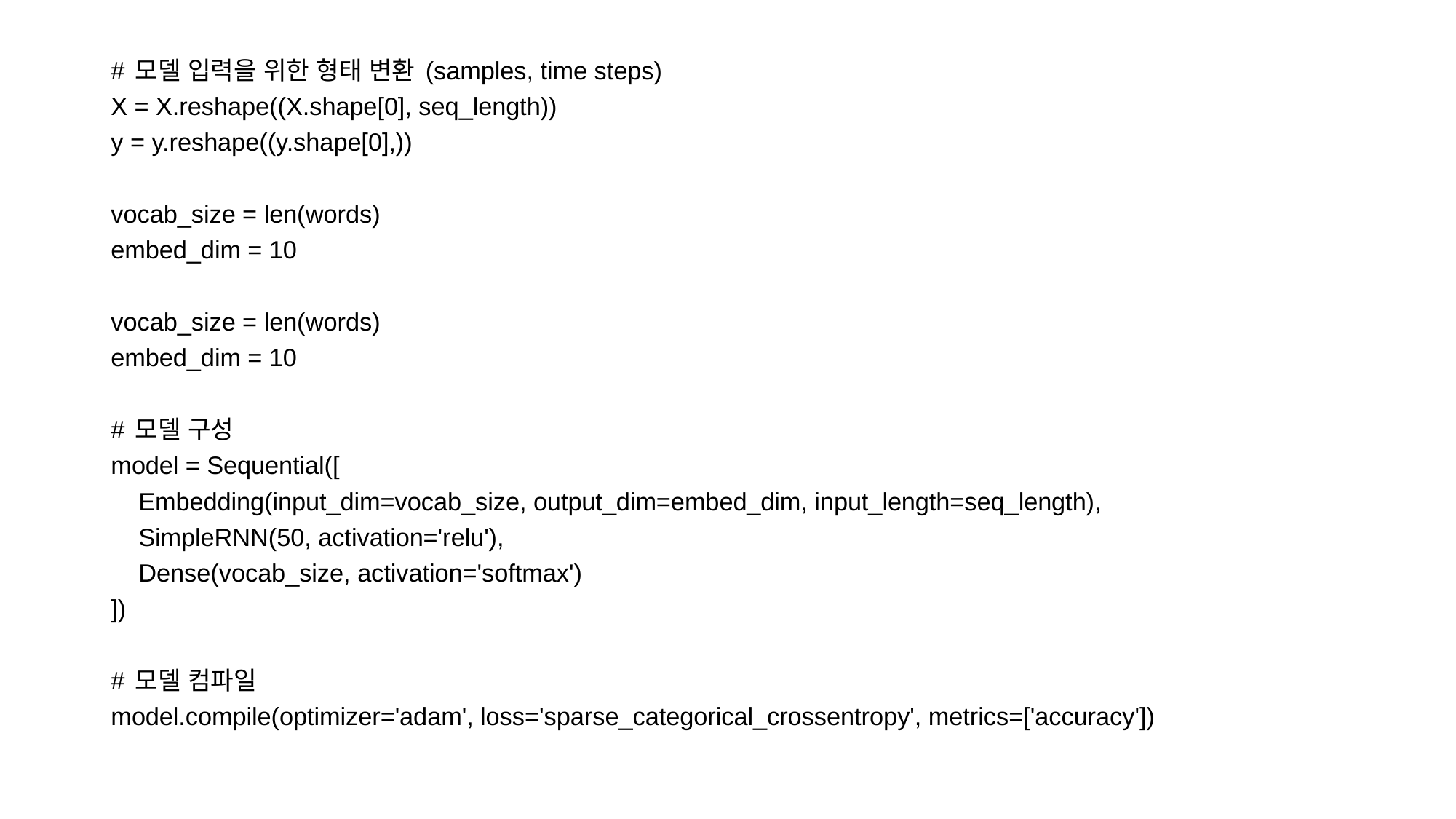

# 모델 입력을 위한 형태 변환 (samples, time steps)
X = X.reshape((X.shape[0], seq_length))
y = y.reshape((y.shape[0],))

vocab_size = len(words)
embed_dim = 10

vocab_size = len(words)
embed_dim = 10

# 모델 구성
model = Sequential([
    Embedding(input_dim=vocab_size, output_dim=embed_dim, input_length=seq_length),
    SimpleRNN(50, activation='relu'),
    Dense(vocab_size, activation='softmax')
])

# 모델 컴파일
model.compile(optimizer='adam', loss='sparse_categorical_crossentropy', metrics=['accuracy'])